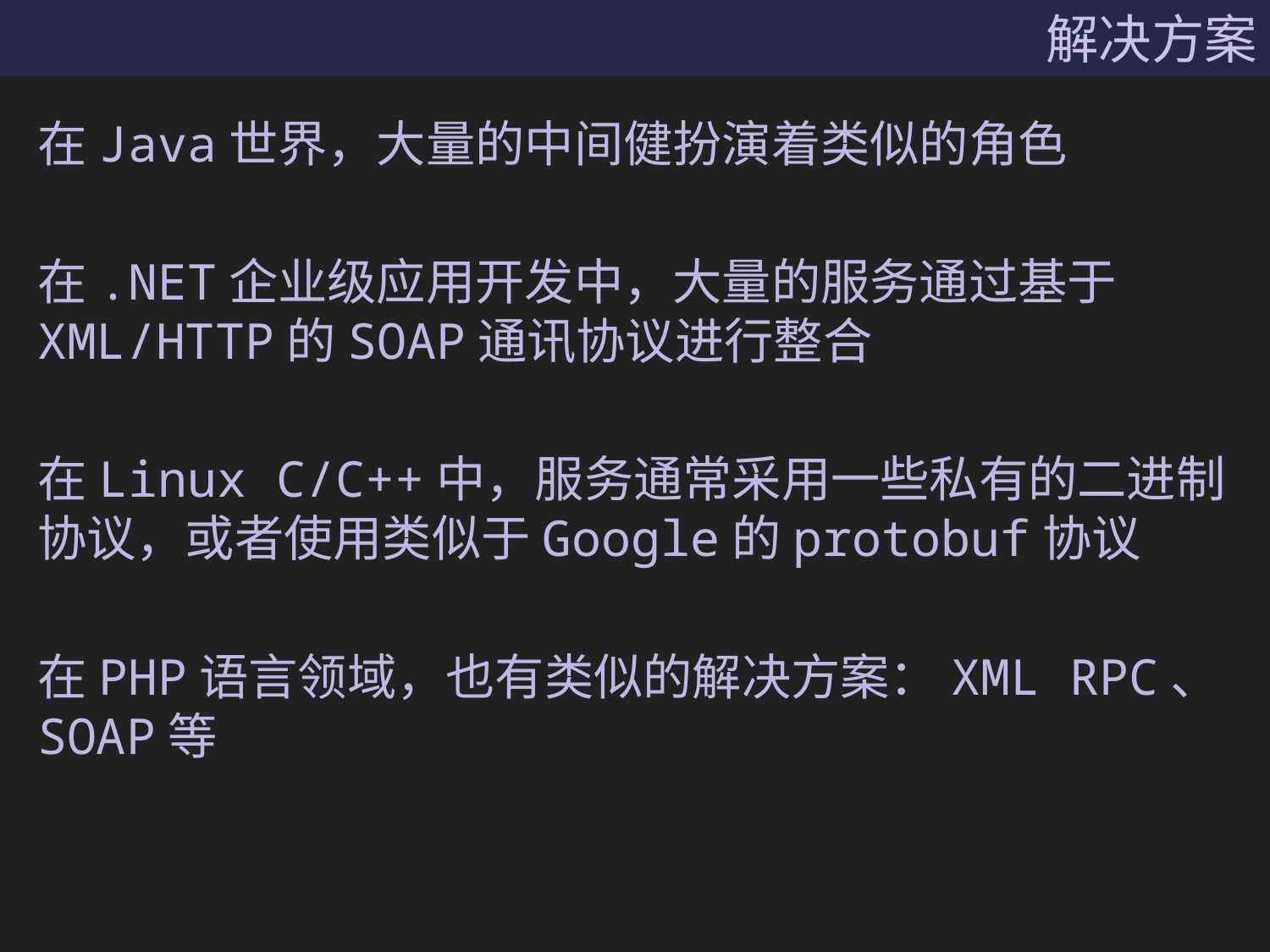

# 解决方案
在Java世界，大量的中间健扮演着类似的角色

在.NET企业级应用开发中，大量的服务通过基于XML/HTTP的SOAP通讯协议进行整合

在Linux C/C++中，服务通常采用一些私有的二进制协议，或者使用类似于Google的protobuf协议

在PHP语言领域，也有类似的解决方案：XML RPC、SOAP等